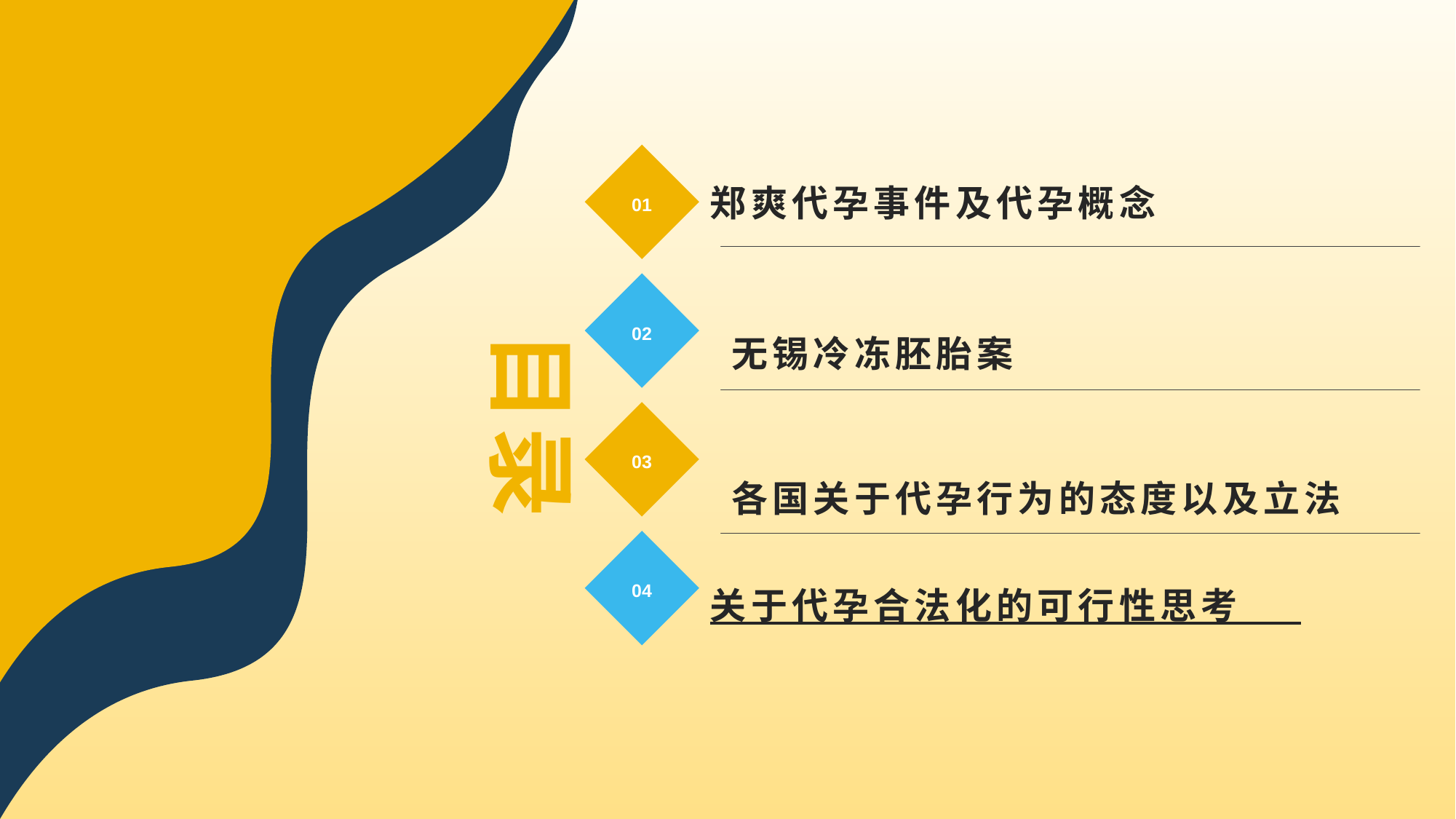

郑爽代孕事件及代孕概念
01
无锡冷冻胚胎案
02
目录
03
各国关于代孕行为的态度以及立法
04
关于代孕合法化的可行性思考